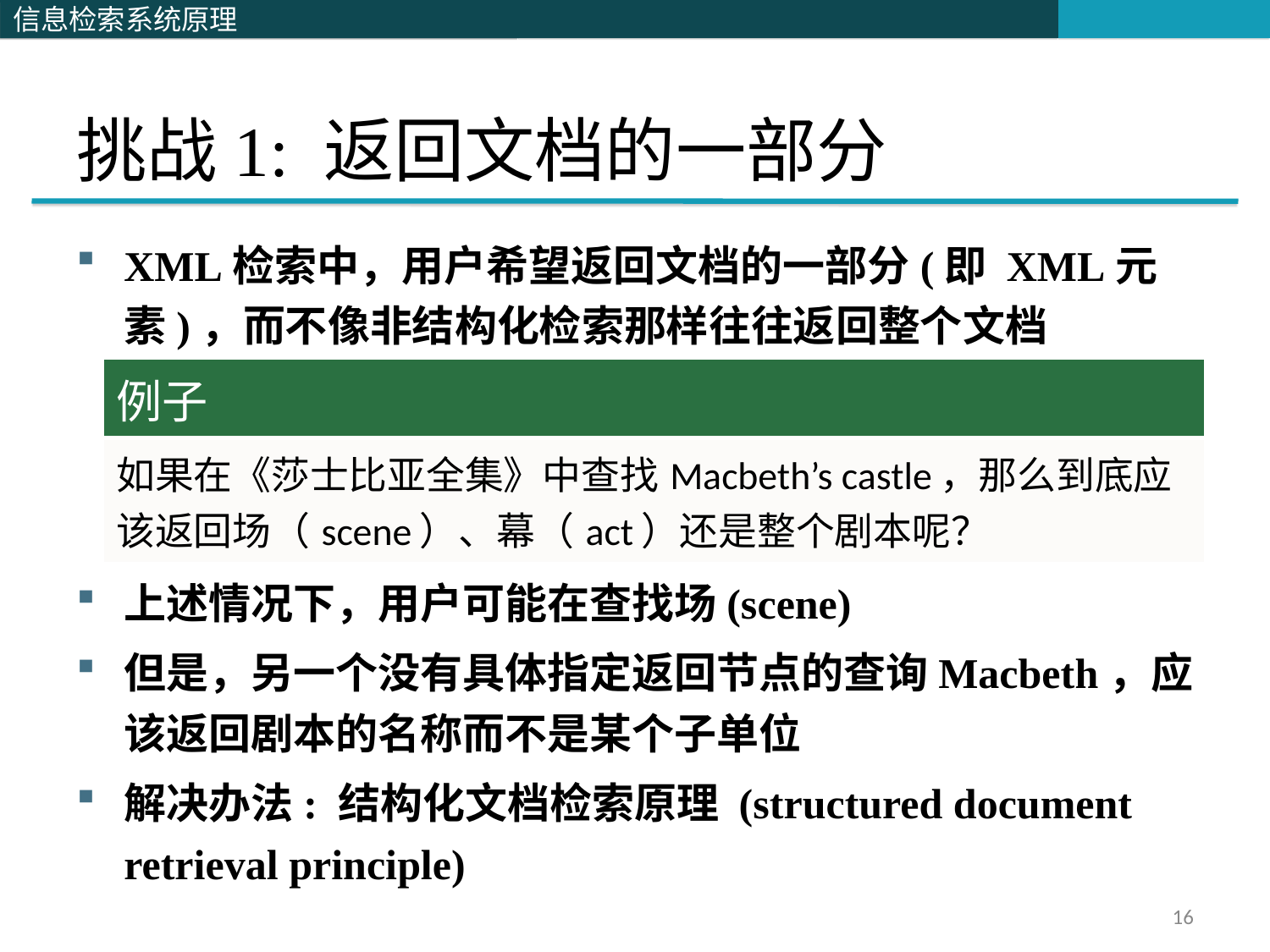

# 挑战1: 返回文档的一部分
XML检索中，用户希望返回文档的一部分(即 XML元素)，而不像非结构化检索那样往往返回整个文档

上述情况下，用户可能在查找场(scene)
但是，另一个没有具体指定返回节点的查询Macbeth，应该返回剧本的名称而不是某个子单位
解决办法: 结构化文档检索原理 (structured document retrieval principle)
| 例子 |
| --- |
| 如果在《莎士比亚全集》中查找Macbeth’s castle，那么到底应该返回场（scene）、幕（act）还是整个剧本呢？ |
16